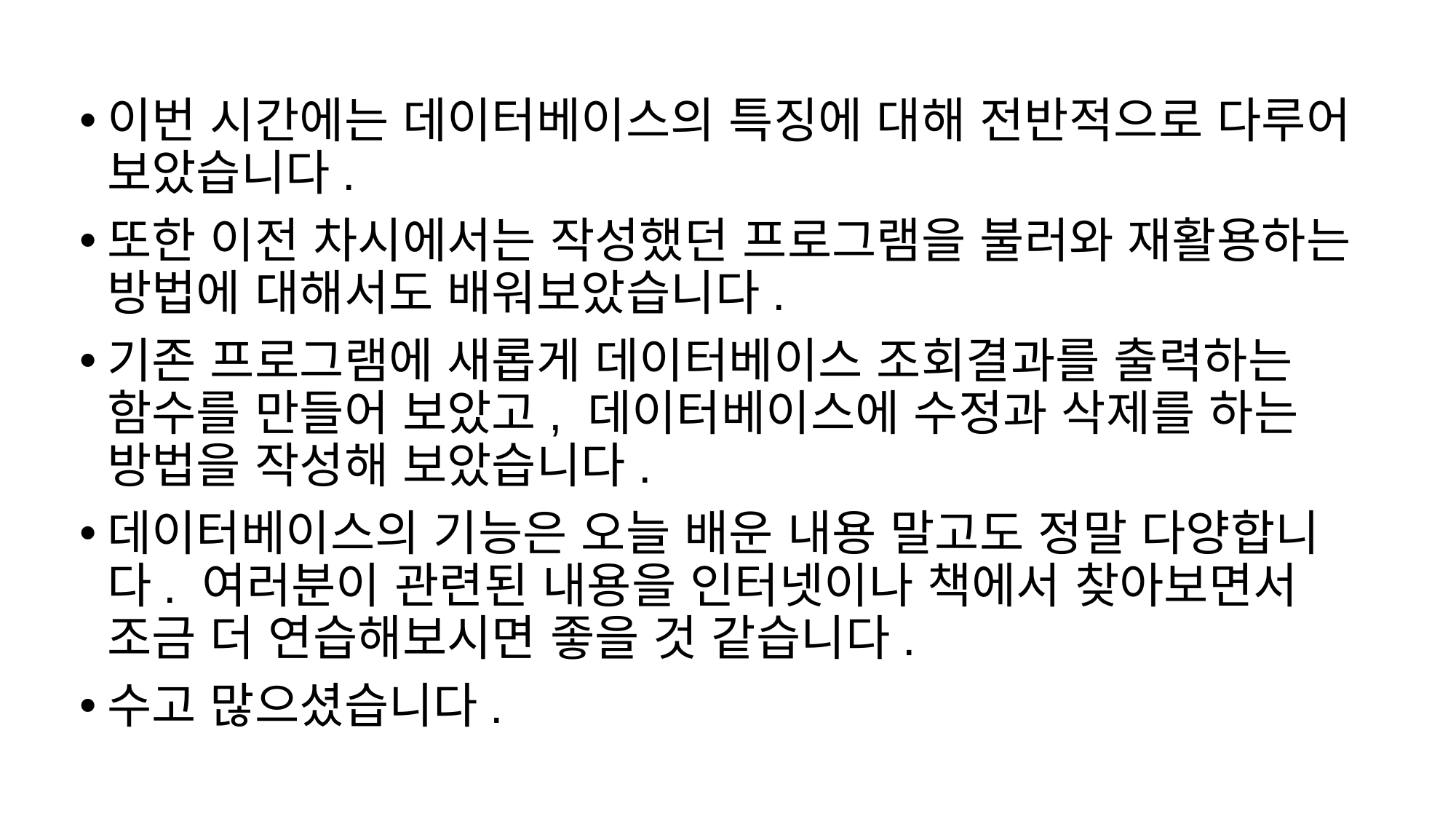

이번 시간에는 데이터베이스의 특징에 대해 전반적으로 다루어 보았습니다.
또한 이전 차시에서는 작성했던 프로그램을 불러와 재활용하는 방법에 대해서도 배워보았습니다.
기존 프로그램에 새롭게 데이터베이스 조회결과를 출력하는 함수를 만들어 보았고, 데이터베이스에 수정과 삭제를 하는 방법을 작성해 보았습니다.
데이터베이스의 기능은 오늘 배운 내용 말고도 정말 다양합니다. 여러분이 관련된 내용을 인터넷이나 책에서 찾아보면서 조금 더 연습해보시면 좋을 것 같습니다.
수고 많으셨습니다.